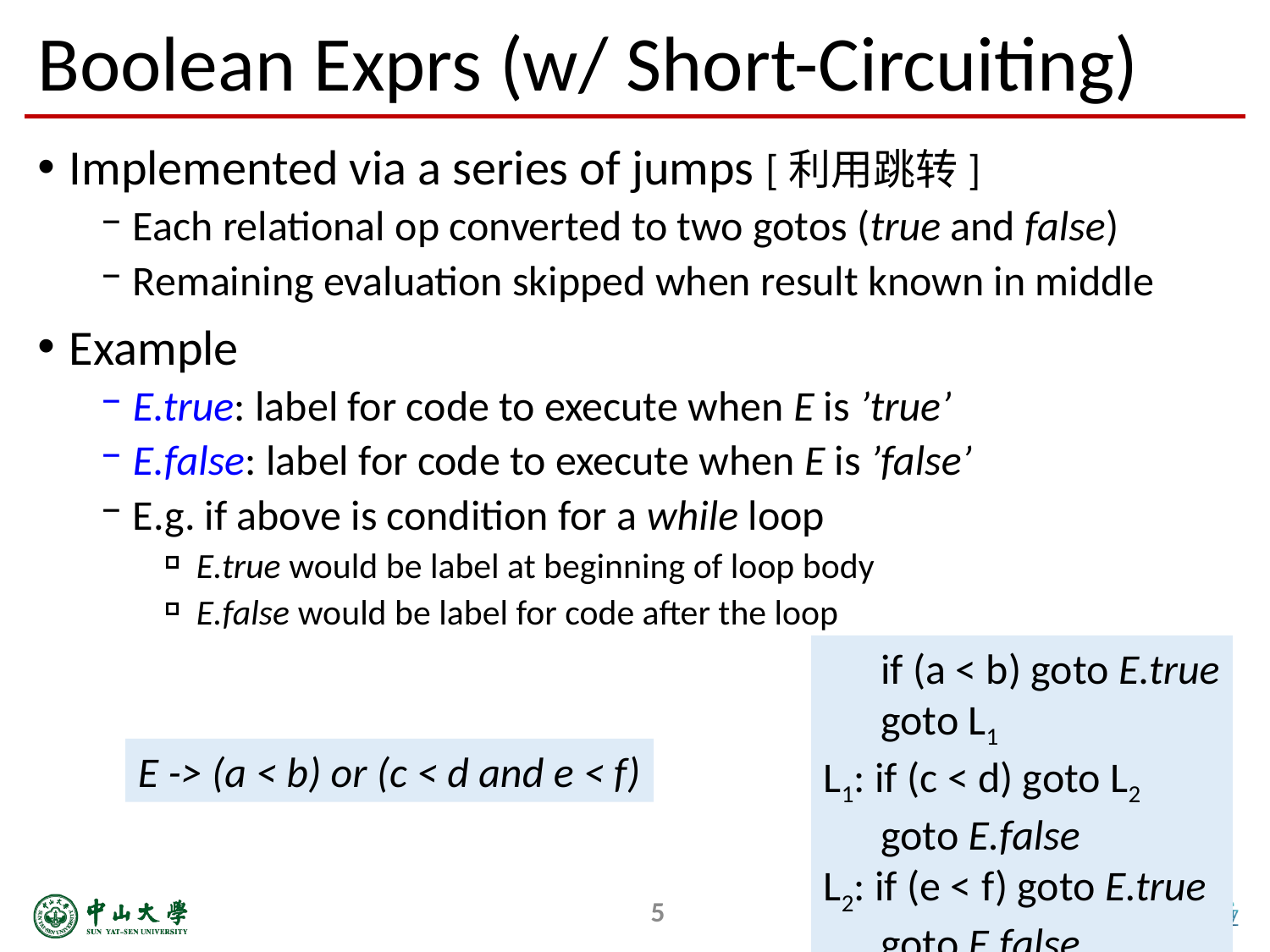

# Boolean Exprs (w/ Short-Circuiting)
Implemented via a series of jumps [利用跳转]
Each relational op converted to two gotos (true and false) ­
Remaining evaluation skipped when result known in middle
Example
E.true: label for code to execute when E is ’true’
E.false: label for code to execute when E is ’false’
E.g. if above is condition for a while loop
E.true would be label at beginning of loop body
E.false would be label for code after the loop
      if (a < b) goto E.true
      goto L1
L1: if (c < d) goto L2
      goto E.false
L2: if (e < f) goto E.true
      goto E.false
E -> (a < b) or (c < d and e < f)
5